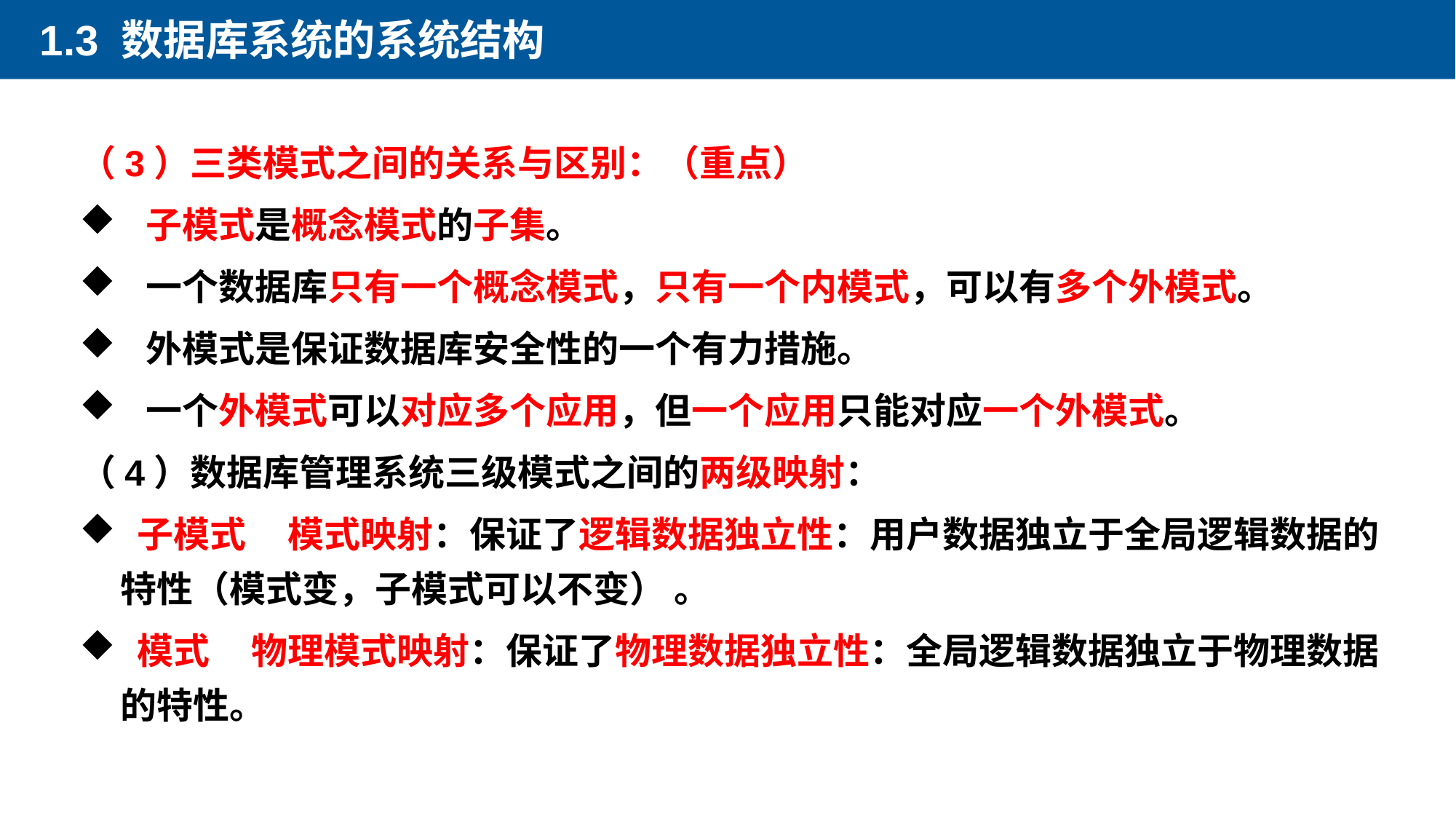

1.3 数据库系统的系统结构
（3）三类模式之间的关系与区别：（重点）
  子模式是概念模式的子集。
  一个数据库只有一个概念模式，只有一个内模式，可以有多个外模式。
  外模式是保证数据库安全性的一个有力措施。
  一个外模式可以对应多个应用，但一个应用只能对应一个外模式。
（4）数据库管理系统三级模式之间的两级映射：
 子模式     模式映射：保证了逻辑数据独立性：用户数据独立于全局逻辑数据的特性（模式变，子模式可以不变） 。
 模式     物理模式映射：保证了物理数据独立性：全局逻辑数据独立于物理数据的特性。